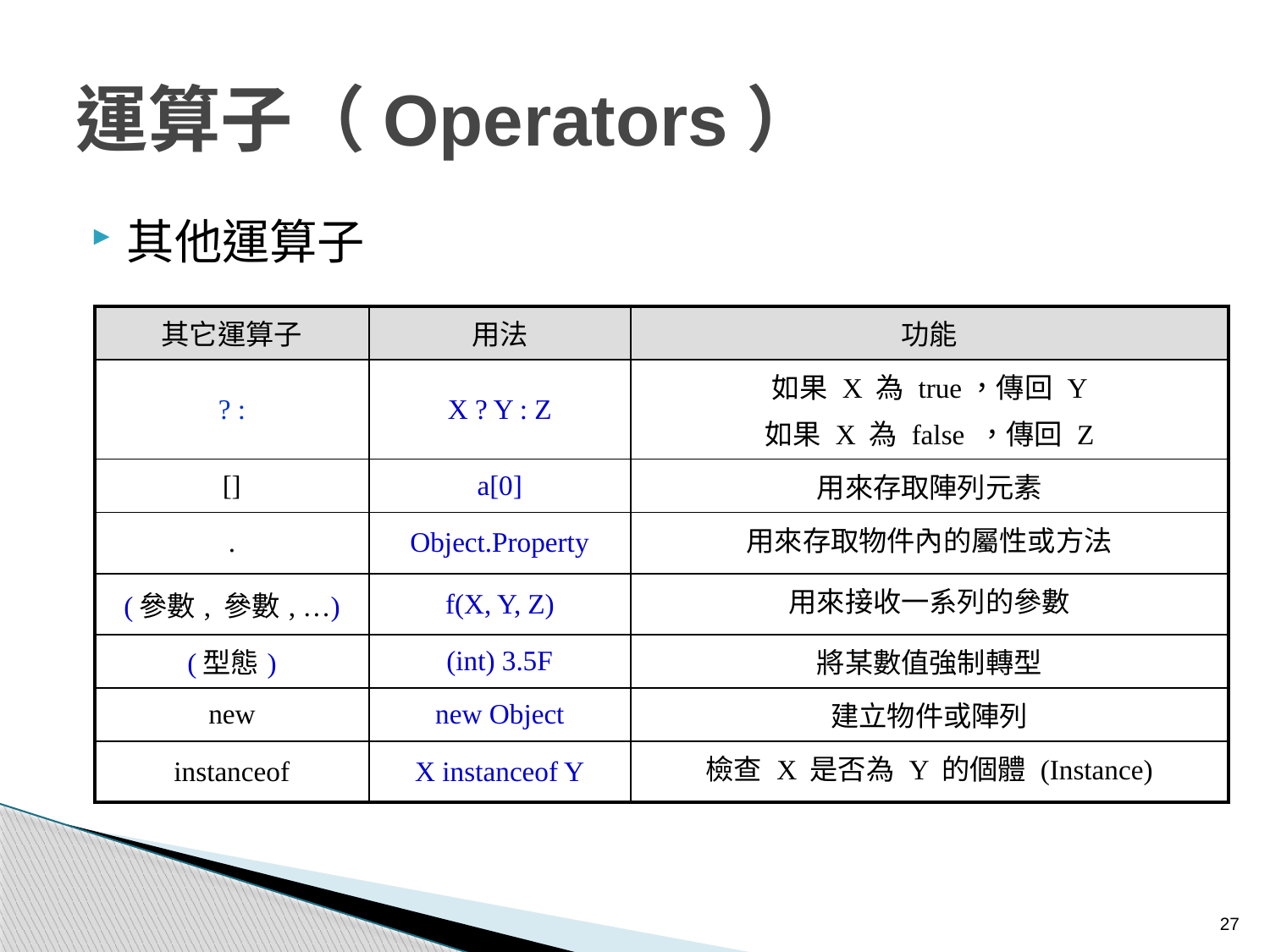

# 運算子（Operators）
其他運算子

| 其它運算子 | 用法 | 功能 |
| --- | --- | --- |
| ? : | X ? Y : Z | 如果 X 為 true，傳回 Y 如果 X 為 false ，傳回 Z |
| [] | a[0] | 用來存取陣列元素 |
| . | Object.Property | 用來存取物件內的屬性或方法 |
| (參數, 參數, …) | f(X, Y, Z) | 用來接收一系列的參數 |
| (型態) | (int) 3.5F | 將某數值強制轉型 |
| new | new Object | 建立物件或陣列 |
| instanceof | X instanceof Y | 檢查 X 是否為 Y 的個體 (Instance) |
27